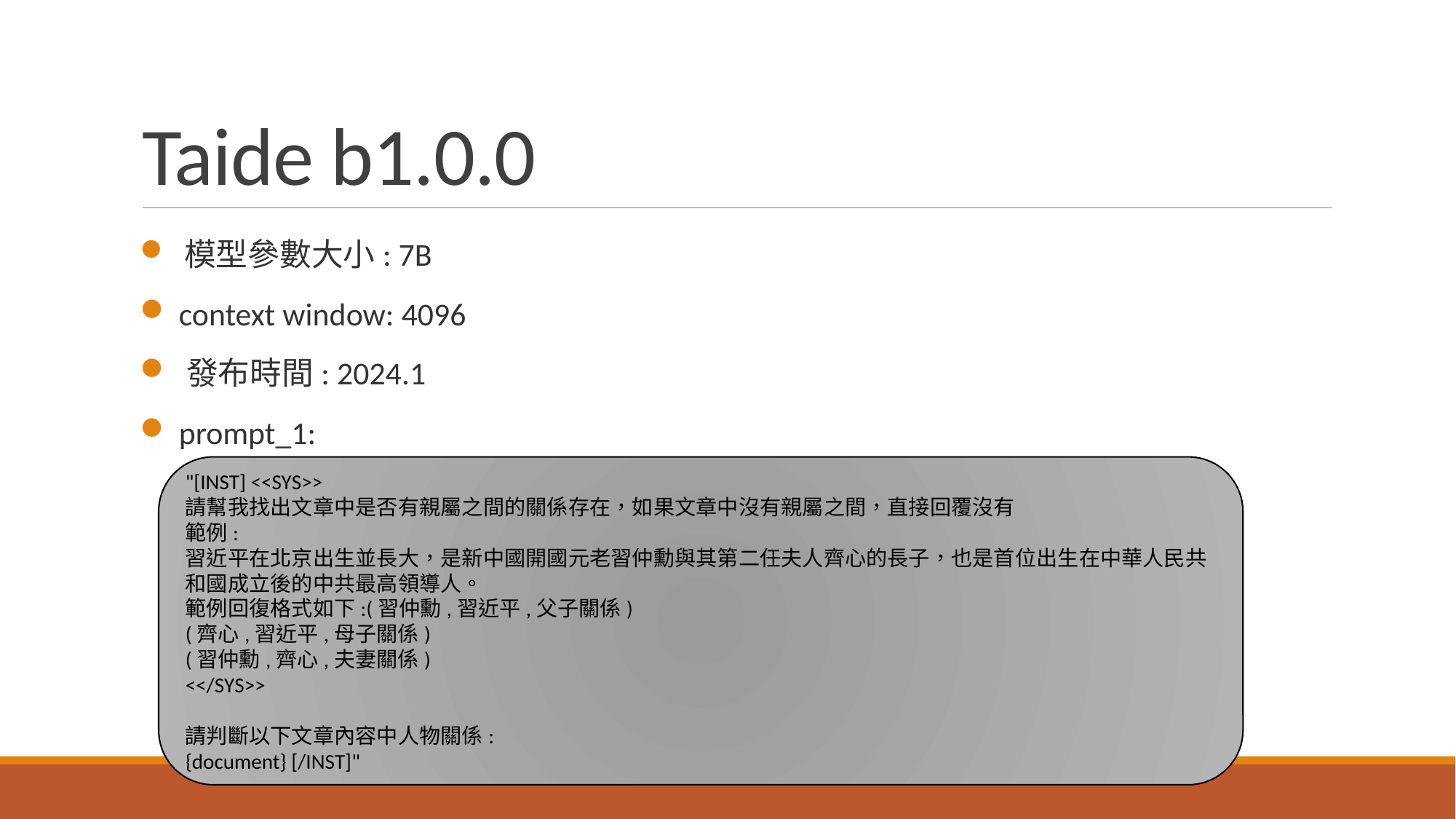

# Taide b1.0.0
 模型參數大小: 7B
 context window: 4096
 發布時間: 2024.1
 prompt_1:

"[INST] <<SYS>>
請幫我找出文章中是否有親屬之間的關係存在，如果文章中沒有親屬之間，直接回覆沒有
範例:
習近平在北京出生並長大，是新中國開國元老習仲勳與其第二任夫人齊心的長子，也是首位出生在中華人民共和國成立後的中共最高領導人。
範例回復格式如下:(習仲勳,習近平,父子關係)
(齊心,習近平,母子關係)
(習仲勳,齊心,夫妻關係)
<</SYS>>

請判斷以下文章內容中人物關係:
{document} [/INST]"